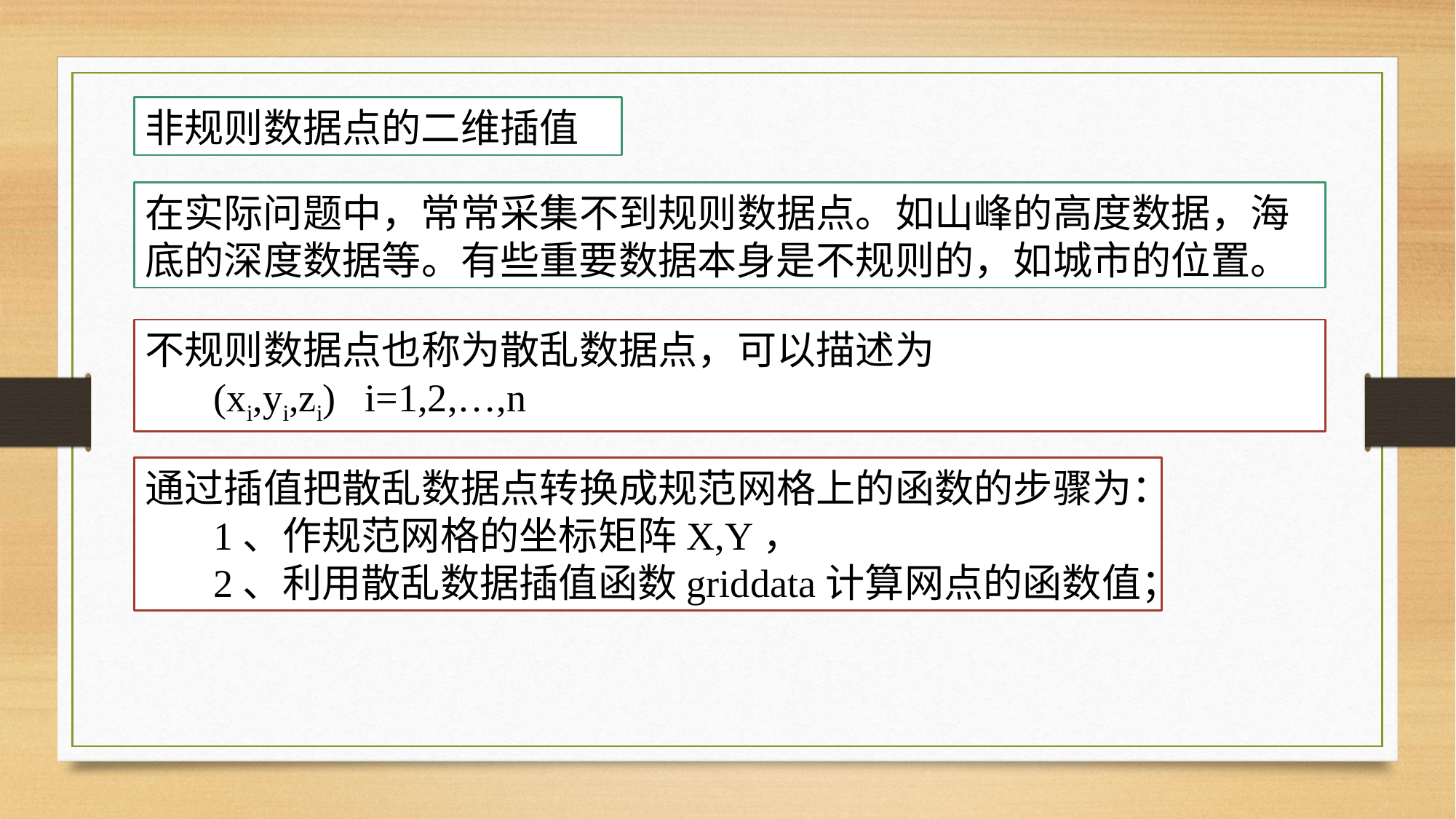

非规则数据点的二维插值
在实际问题中，常常采集不到规则数据点。如山峰的高度数据，海底的深度数据等。有些重要数据本身是不规则的，如城市的位置。
不规则数据点也称为散乱数据点，可以描述为
       (xi,yi,zi)   i=1,2,…,n
通过插值把散乱数据点转换成规范网格上的函数的步骤为：
       1、作规范网格的坐标矩阵X,Y，
       2、利用散乱数据插值函数griddata计算网点的函数值；